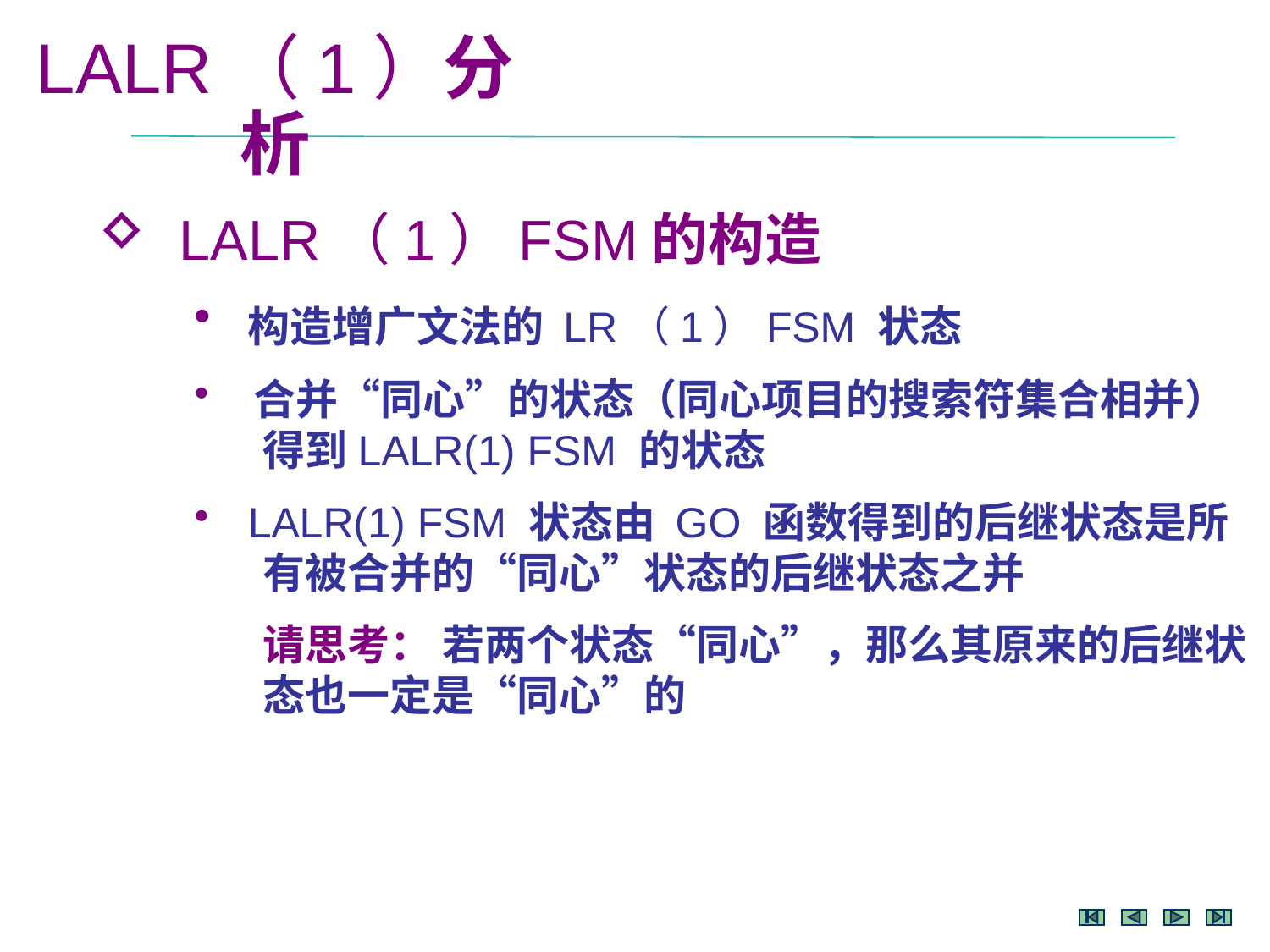

LALR（1）分析
  LALR（1）FSM的构造

 构造增广文法的 LR（1）FSM 状态

  合并“同心”的状态（同心项目的搜索符集合相并）
   得到LALR(1) FSM 的状态

  LALR(1) FSM 状态由 GO 函数得到的后继状态是所
   有被合并的“同心”状态的后继状态之并

   请思考： 若两个状态“同心”，那么其原来的后继状
   态也一定是“同心”的